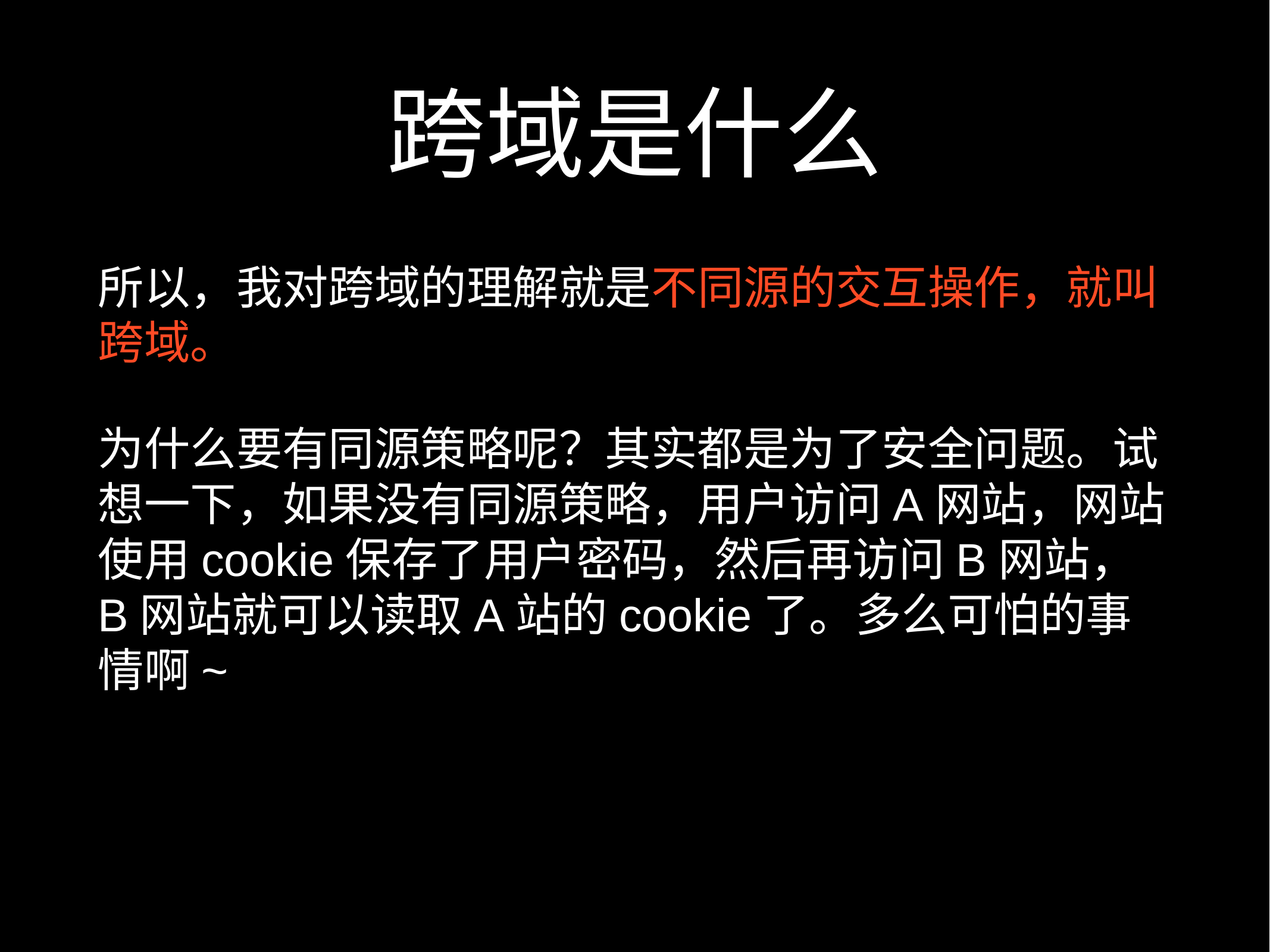

# 跨域是什么
所以，我对跨域的理解就是不同源的交互操作，就叫跨域。
为什么要有同源策略呢？其实都是为了安全问题。试想一下，如果没有同源策略，用户访问A网站，网站使用cookie保存了用户密码，然后再访问B网站，B网站就可以读取A站的cookie了。多么可怕的事情啊~